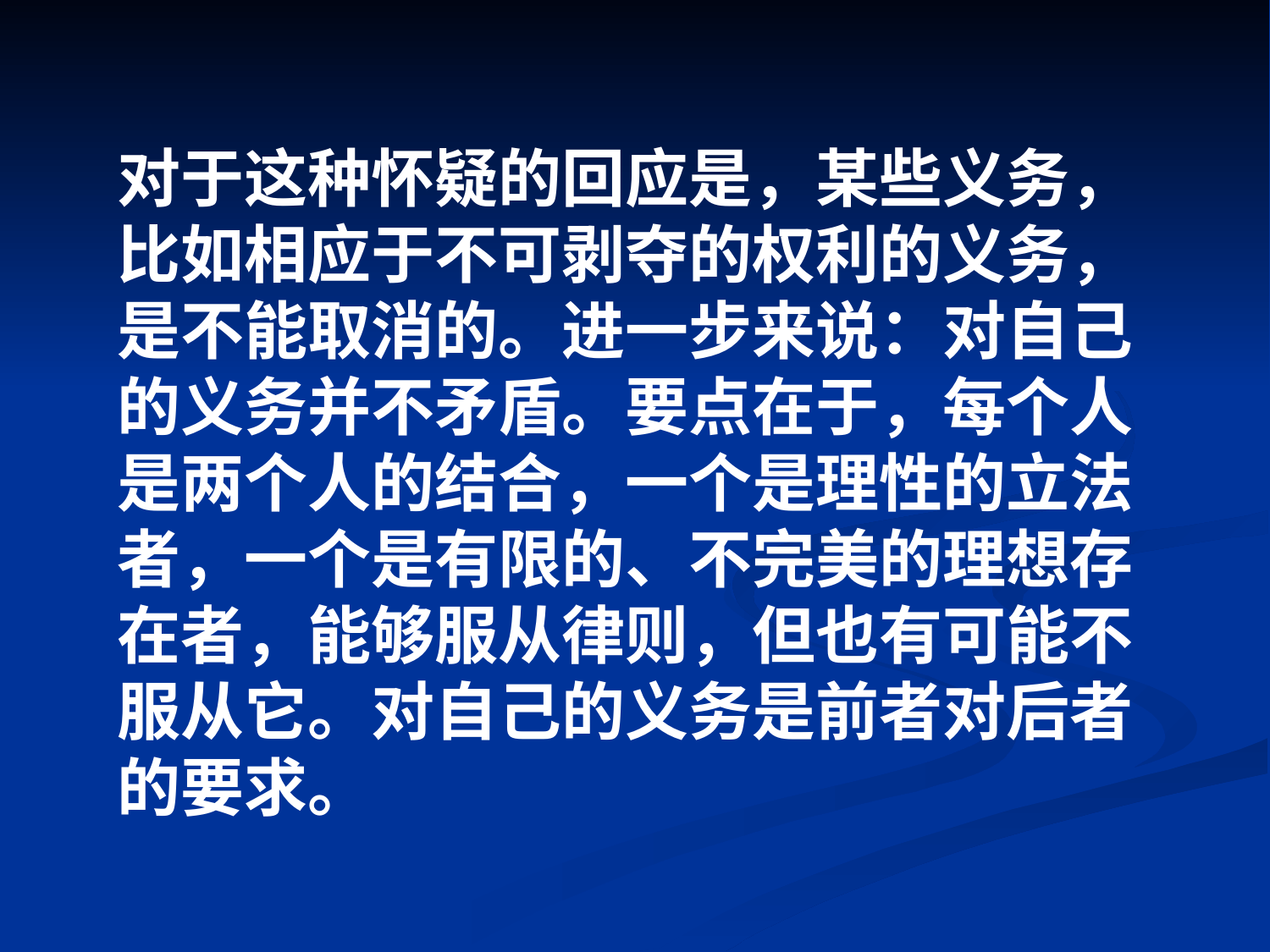

对于这种怀疑的回应是，某些义务，比如相应于不可剥夺的权利的义务，是不能取消的。进一步来说：对自己的义务并不矛盾。要点在于，每个人是两个人的结合，一个是理性的立法者，一个是有限的、不完美的理想存在者，能够服从律则，但也有可能不服从它。对自己的义务是前者对后者的要求。